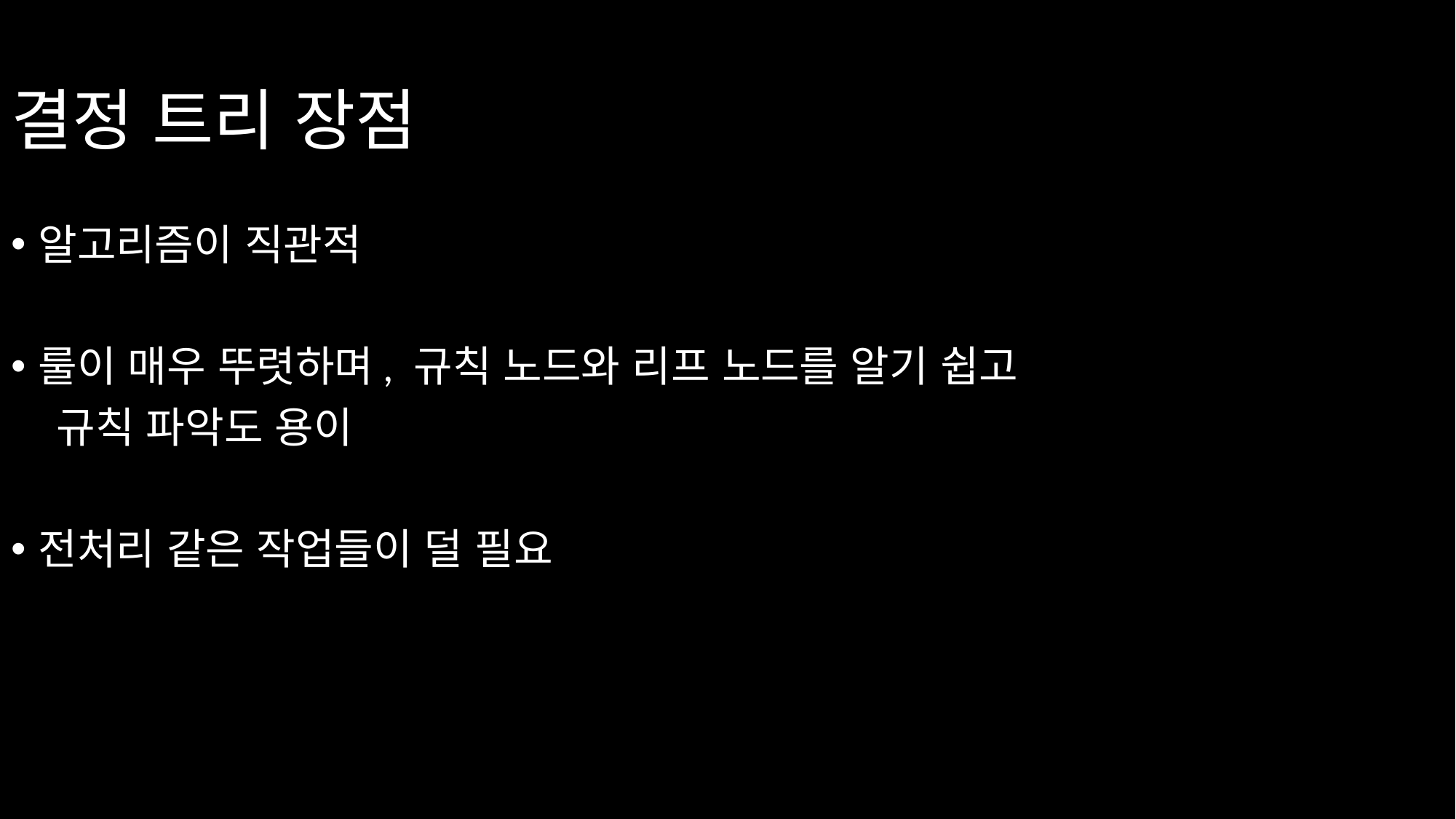

결정 트리 장점
알고리즘이 직관적

룰이 매우 뚜렷하며, 규칙 노드와 리프 노드를 알기 쉽고
   규칙 파악도 용이

전처리 같은 작업들이 덜 필요